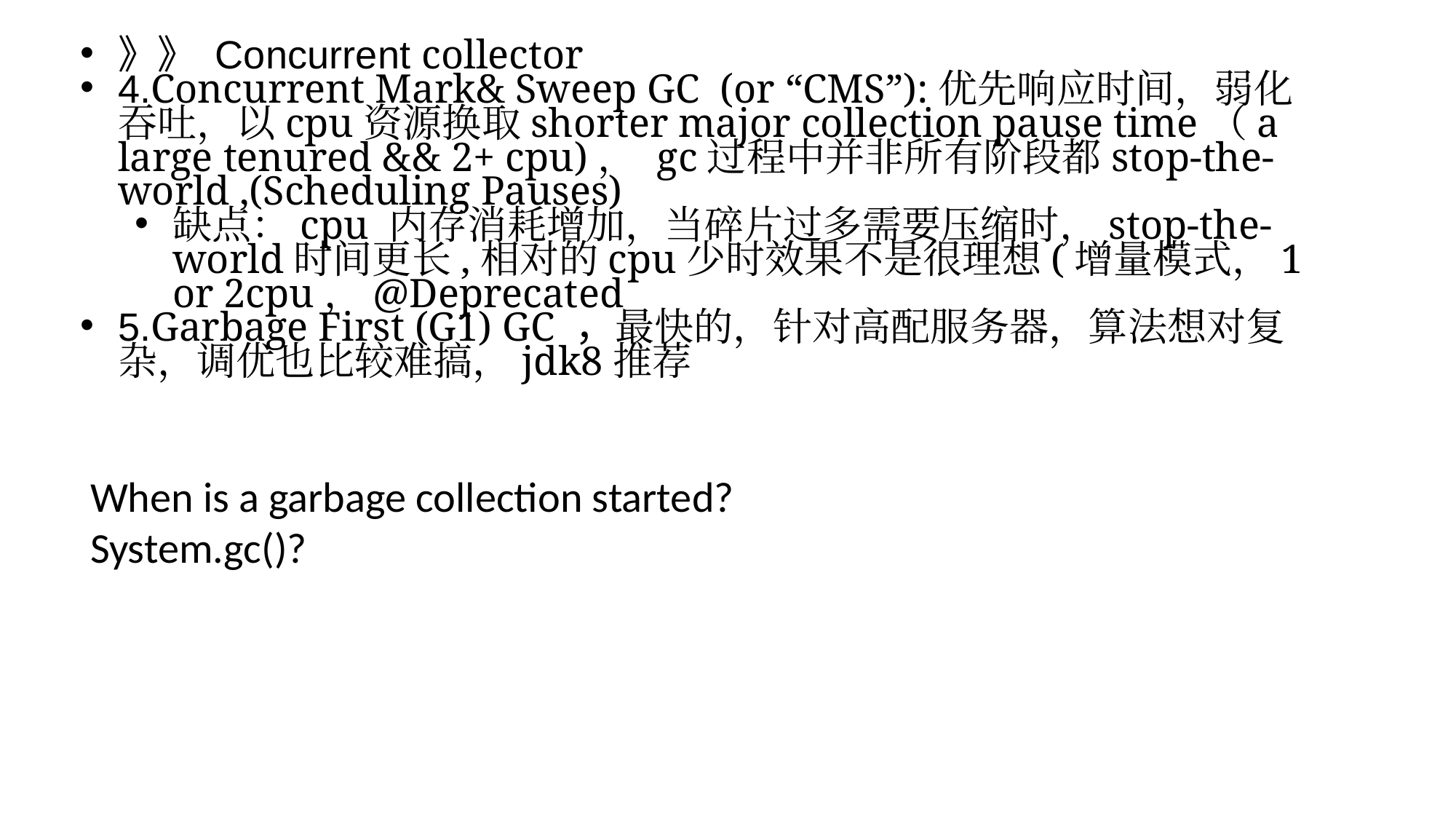

》》 Concurrent collector
4.Concurrent Mark& Sweep GC  (or “CMS”):优先响应时间，弱化吞吐，以cpu资源换取shorter major collection pause time（a large tenured && 2+ cpu)， gc过程中并非所有阶段都stop-the-world ,(Scheduling Pauses)
缺点：cpu 内存消耗增加，当碎片过多需要压缩时，stop-the-world时间更长,相对的cpu少时效果不是很理想(增量模式，1 or 2cpu，@Deprecated
5.Garbage First (G1) GC ，最快的，针对高配服务器，算法想对复杂，调优也比较难搞，jdk8推荐

 When is a garbage collection started?
 System.gc()?